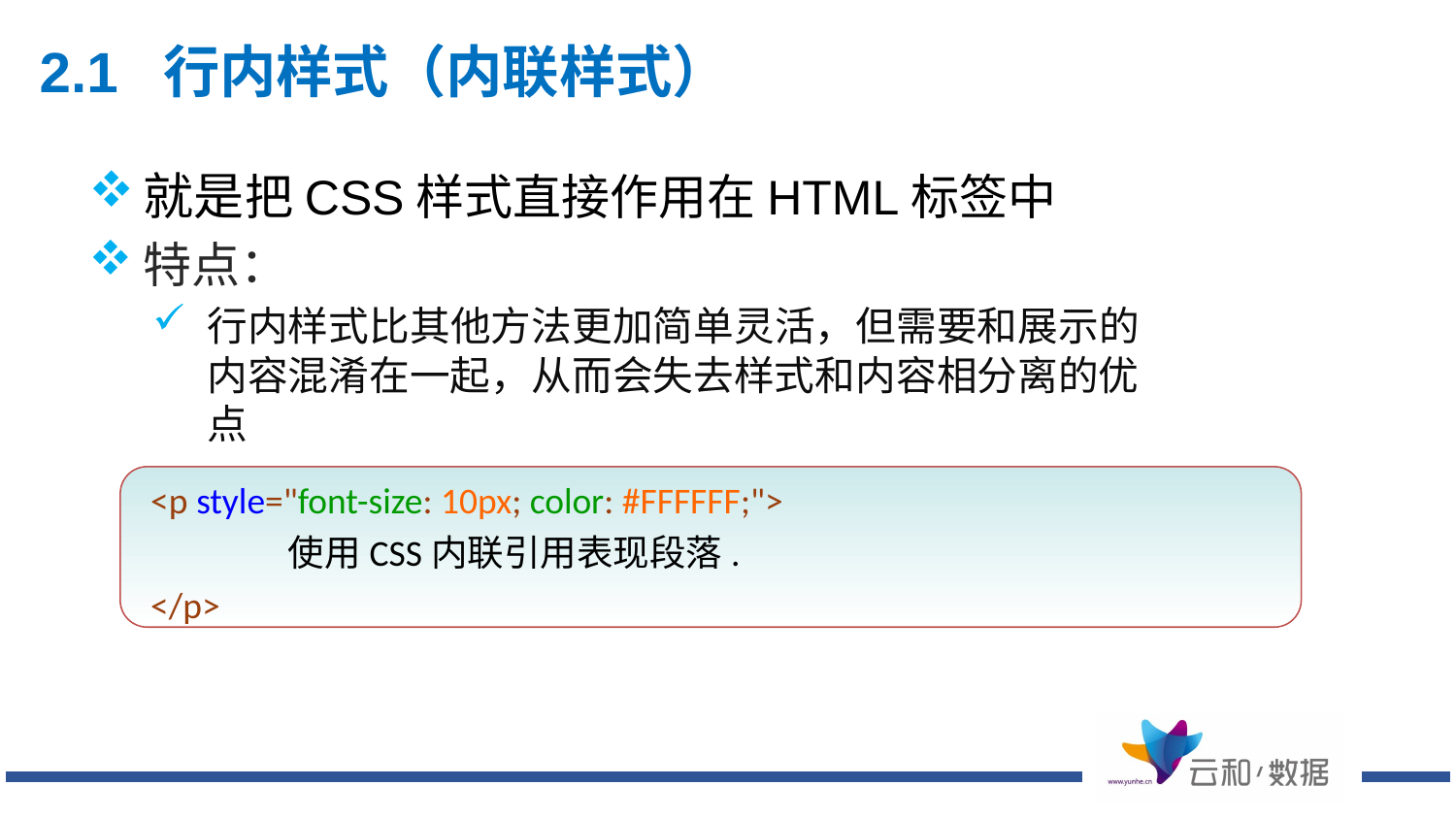

# 2.1  行内样式（内联样式）
就是把CSS样式直接作用在HTML标签中
特点：
行内样式比其他方法更加简单灵活，但需要和展示的内容混淆在一起，从而会失去样式和内容相分离的优点

 <p style="font-size: 10px; color: #FFFFFF;">
	使用CSS内联引用表现段落.
 </p>
10